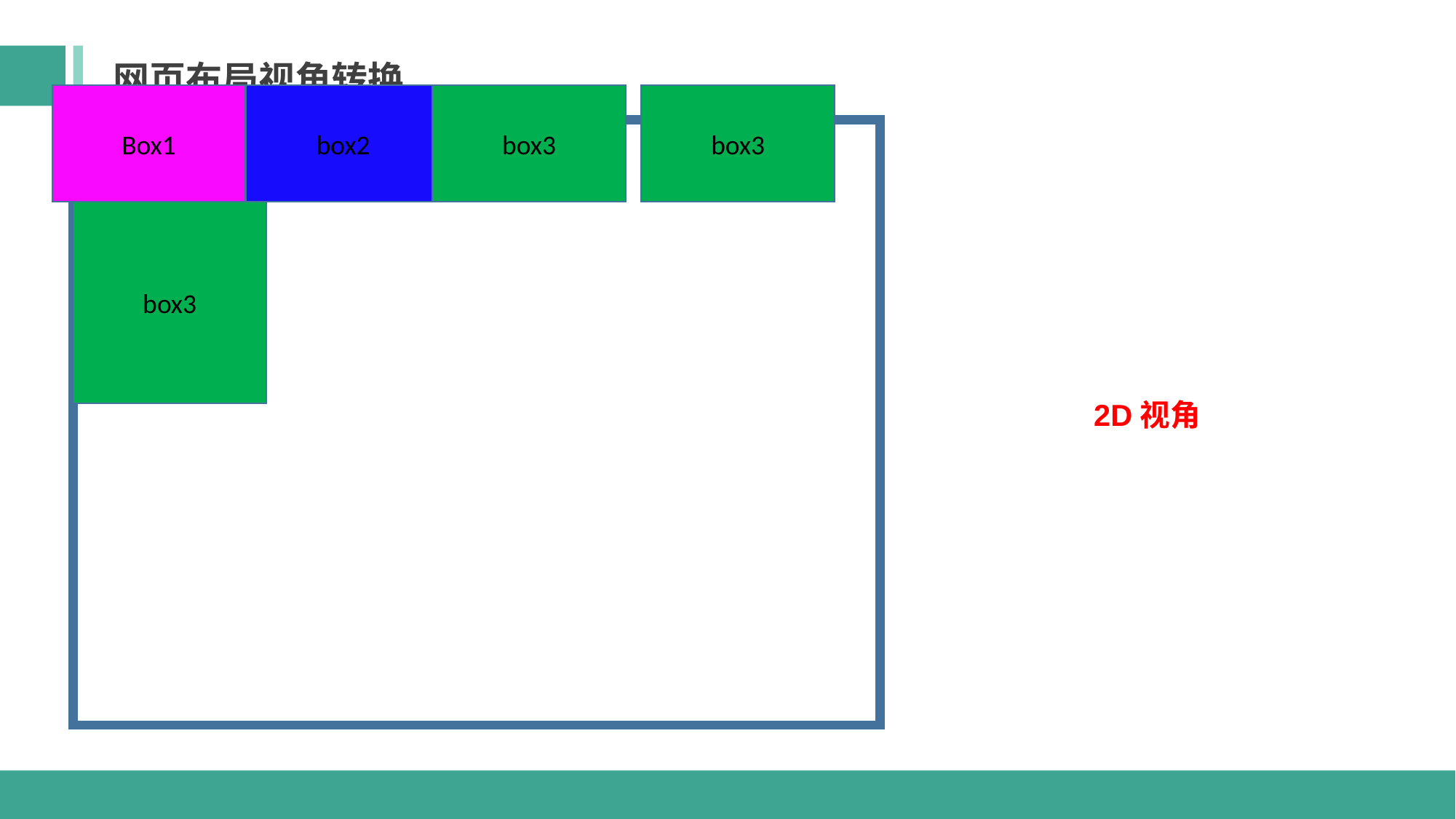

网页布局视角转换
Box1
box2
box3
box3

box3
2D视角